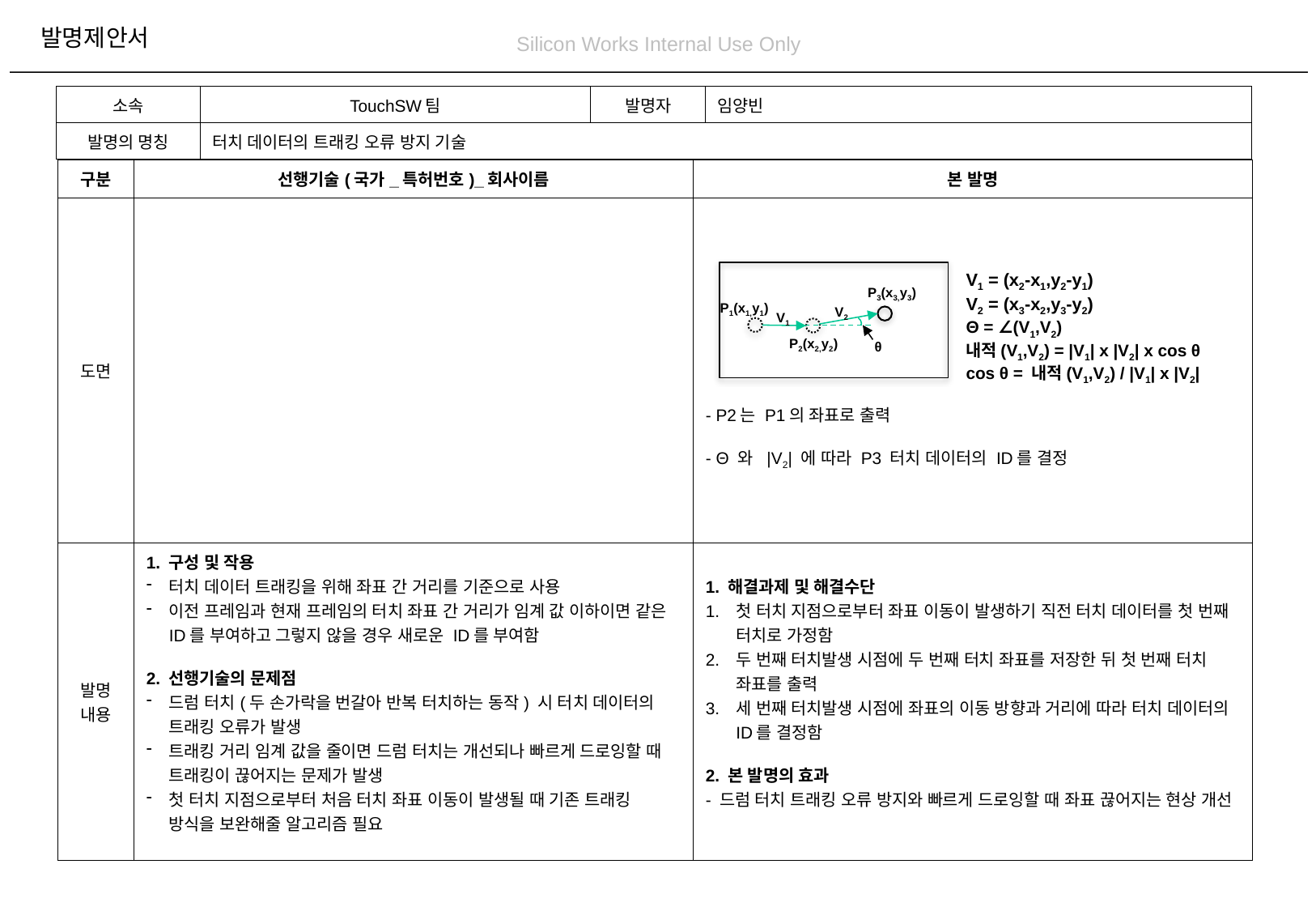

# 발명제안서
| 소속 | TouchSW팀 | 발명자 | 임양빈 |
| --- | --- | --- | --- |
| 발명의 명칭 | 터치 데이터의 트래킹 오류 방지 기술 |  |  |
| 구분 | 선행기술(국가\_특허번호)\_회사이름 | 본 발명 |
| --- | --- | --- |
| 도면 |  | - P2는 P1의 좌표로 출력 - Θ 와 |V2| 에 따라 P3 터치 데이터의 ID를 결정 |
| 발명 내용 | 1. 구성 및 작용 터치 데이터 트래킹을 위해 좌표 간 거리를 기준으로 사용 이전 프레임과 현재 프레임의 터치 좌표 간 거리가 임계 값 이하이면 같은 ID를 부여하고 그렇지 않을 경우 새로운 ID를 부여함 2. 선행기술의 문제점 드럼 터치(두 손가락을 번갈아 반복 터치하는 동작) 시 터치 데이터의 트래킹 오류가 발생 트래킹 거리 임계 값을 줄이면 드럼 터치는 개선되나 빠르게 드로잉할 때 트래킹이 끊어지는 문제가 발생 첫 터치 지점으로부터 처음 터치 좌표 이동이 발생될 때 기존 트래킹 방식을 보완해줄 알고리즘 필요 | 1. 해결과제 및 해결수단 첫 터치 지점으로부터 좌표 이동이 발생하기 직전 터치 데이터를 첫 번째 터치로 가정함 두 번째 터치발생 시점에 두 번째 터치 좌표를 저장한 뒤 첫 번째 터치 좌표를 출력 세 번째 터치발생 시점에 좌표의 이동 방향과 거리에 따라 터치 데이터의 ID를 결정함 2. 본 발명의 효과 - 드럼 터치 트래킹 오류 방지와 빠르게 드로잉할 때 좌표 끊어지는 현상 개선 |

V1 = (x2-x1,y2-y1)
V2 = (x3-x2,y3-y2)
Θ = ∠(V1,V2)
내적(V1,V2) = |V1| x |V2| x cos θ
cos θ = 내적(V1,V2) / |V1| x |V2|
P3(x3,y3)
P1(x1,y1)
V2
V1

P2(x2,y2)
θ